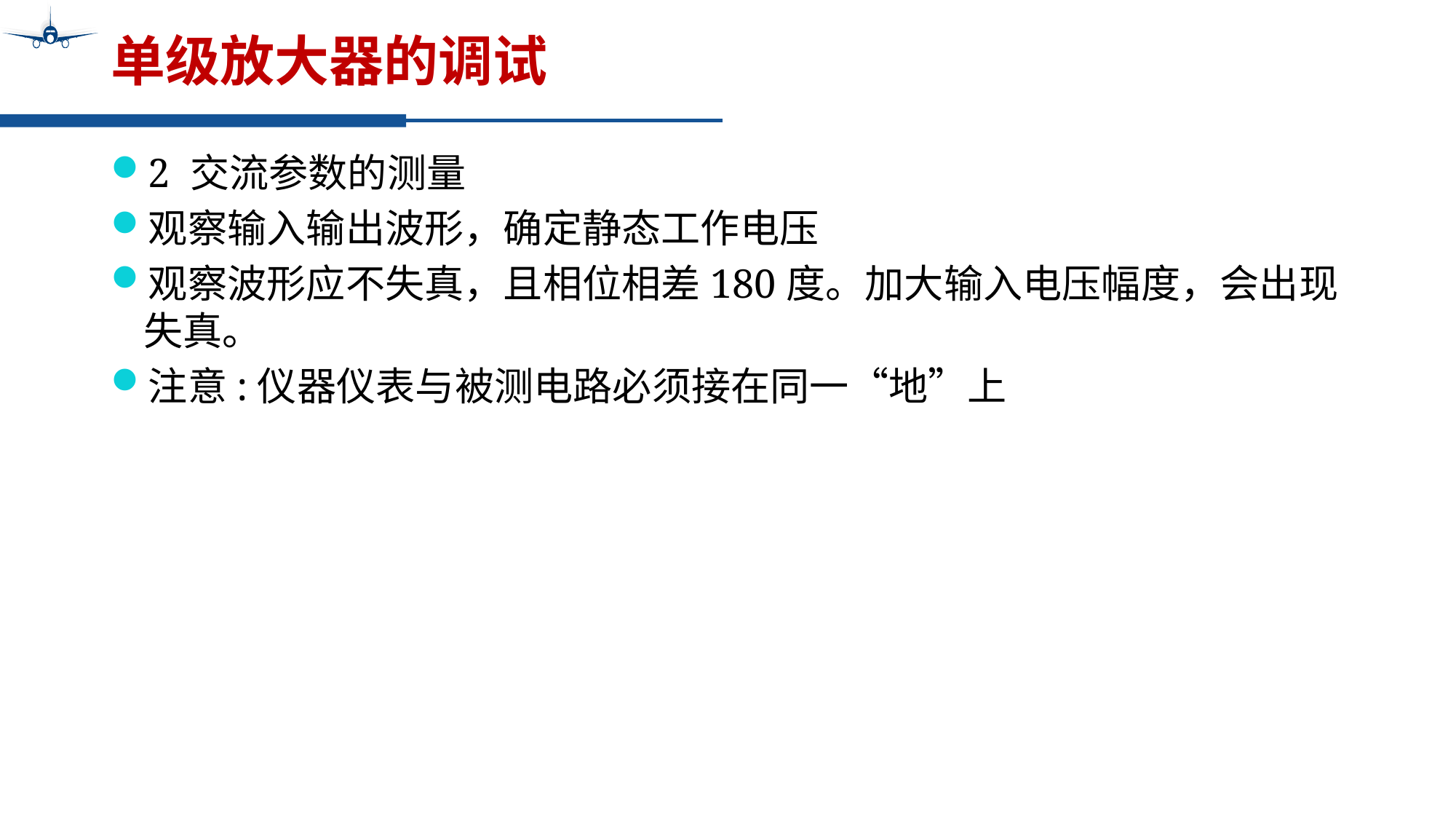

# 单级放大器的调试
2 交流参数的测量
观察输入输出波形，确定静态工作电压
观察波形应不失真，且相位相差180度。加大输入电压幅度，会出现失真。
注意:仪器仪表与被测电路必须接在同一“地”上